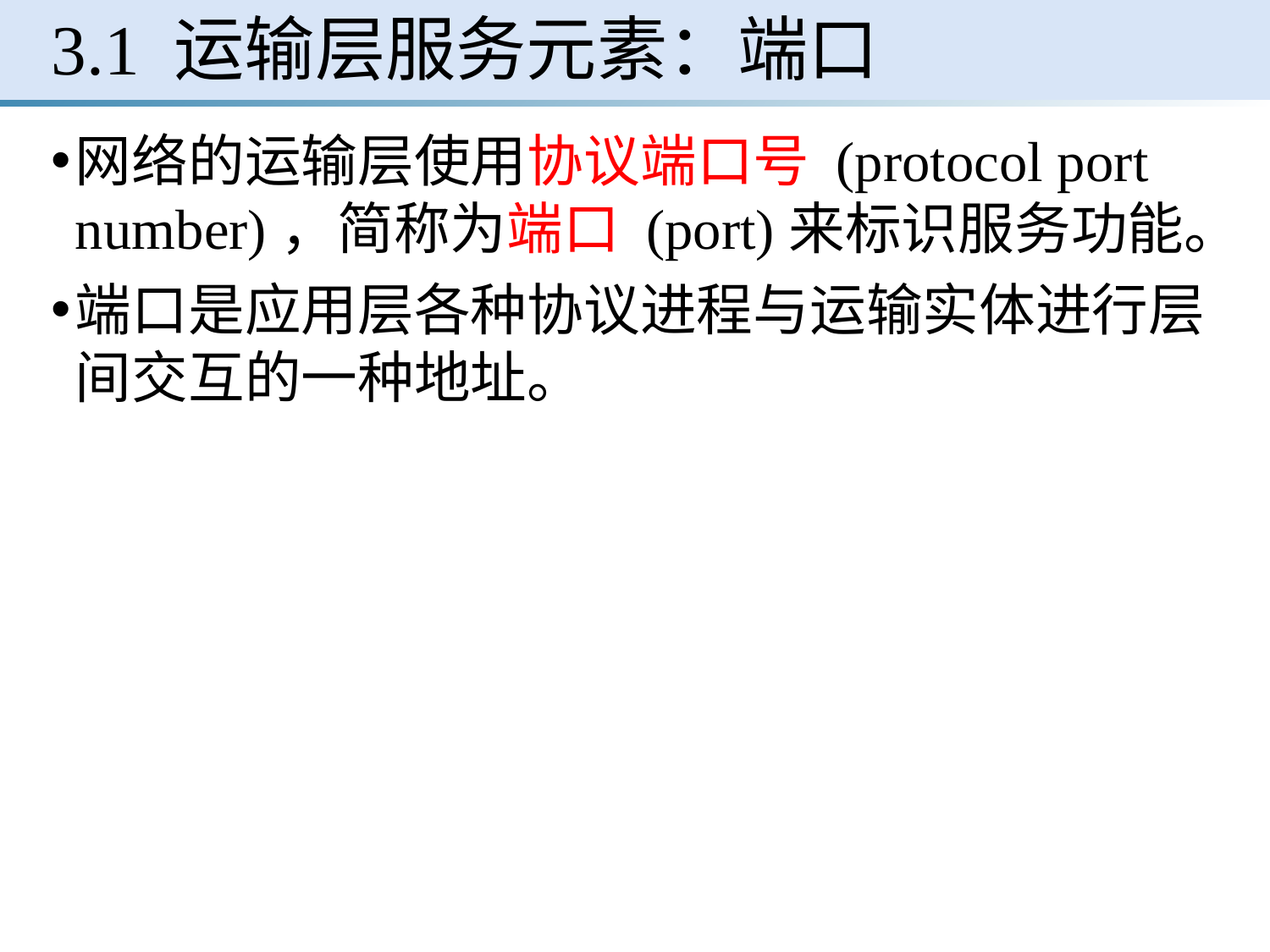

# 3.1 运输层服务元素：端口
网络的运输层使用协议端口号 (protocol port number)，简称为端口 (port)来标识服务功能。
端口是应用层各种协议进程与运输实体进行层间交互的一种地址。